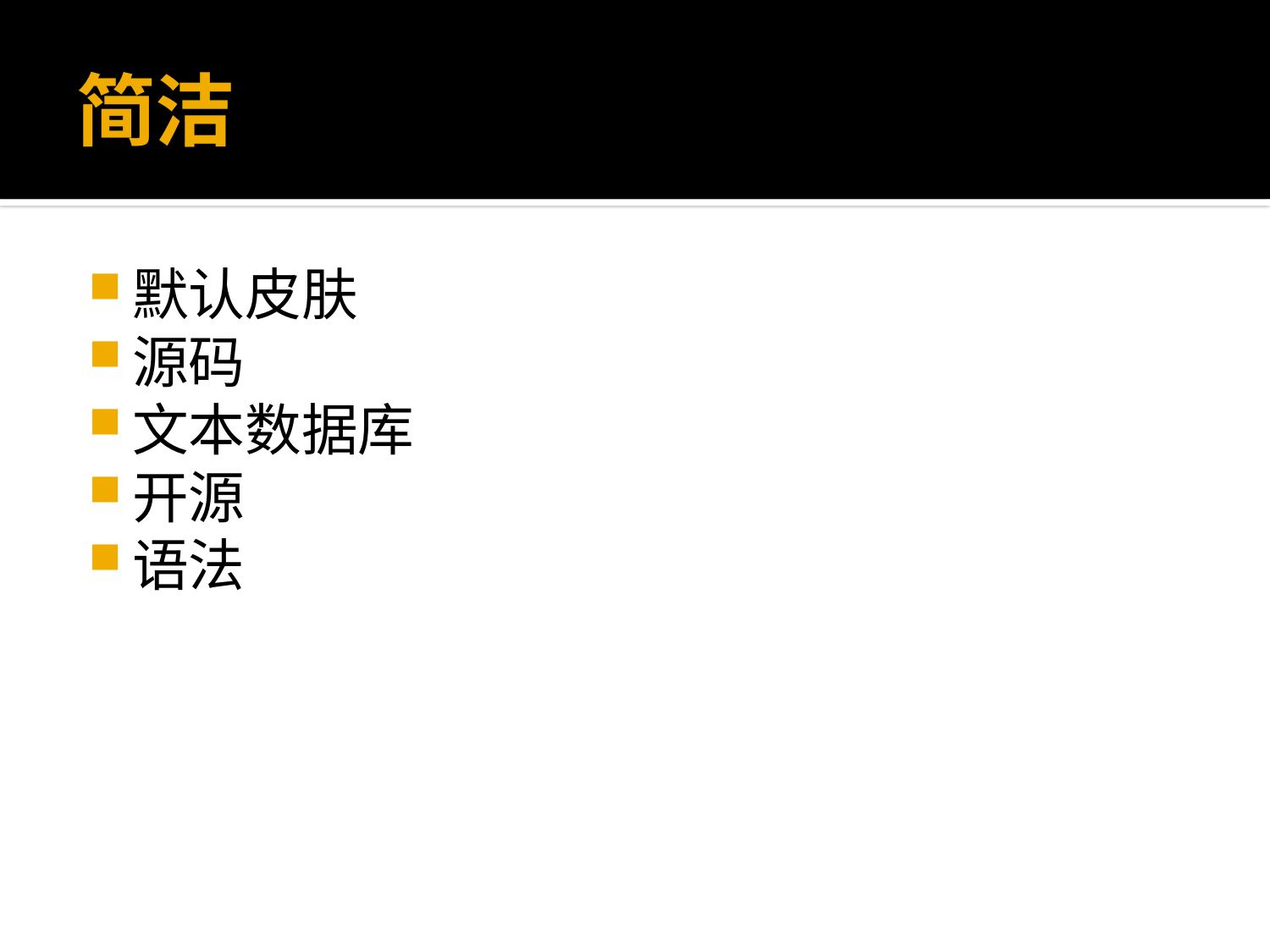

# 简洁
默认皮肤
源码
文本数据库
开源
语法